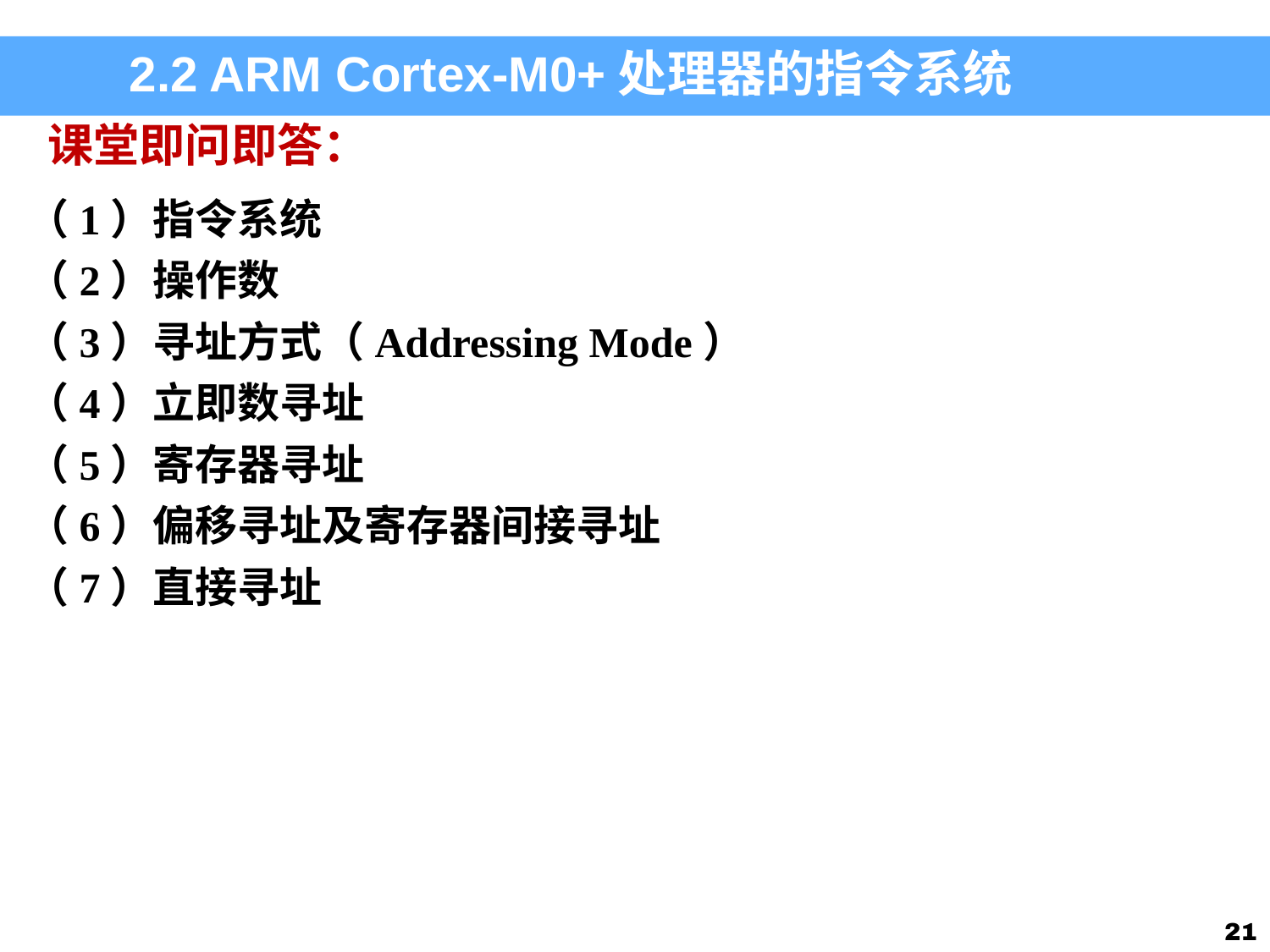

2.2 ARM Cortex-M0+处理器的指令系统
课堂即问即答：
（1）指令系统
（2）操作数
（3）寻址方式（Addressing Mode）
（4）立即数寻址
（5）寄存器寻址
（6）偏移寻址及寄存器间接寻址
（7）直接寻址
21